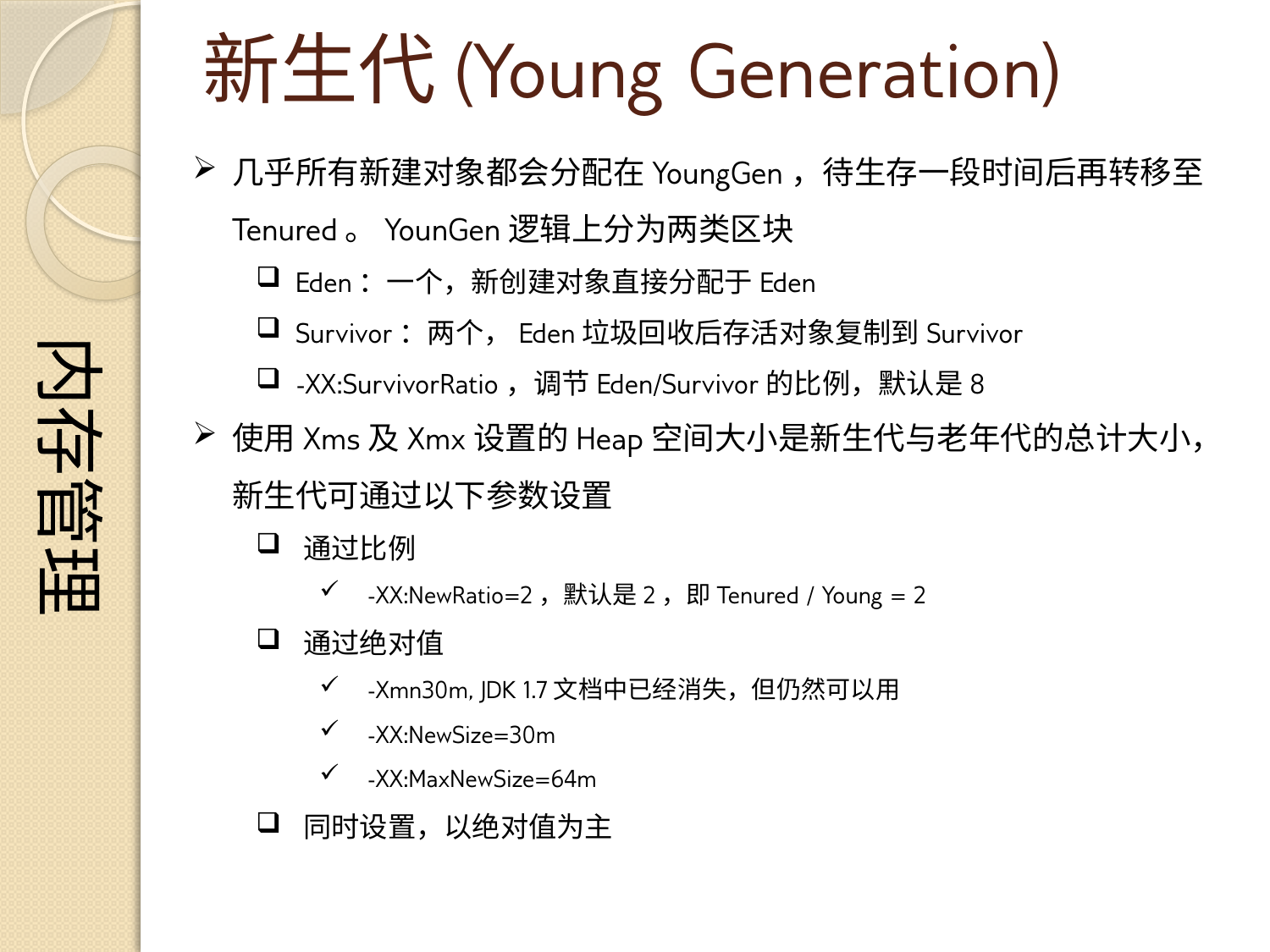

内存管理
# 新生代(Young Generation)
几乎所有新建对象都会分配在YoungGen，待生存一段时间后再转移至Tenured。YounGen逻辑上分为两类区块
Eden：一个，新创建对象直接分配于Eden
Survivor：两个，Eden垃圾回收后存活对象复制到Survivor
-XX:SurvivorRatio，调节Eden/Survivor的比例，默认是8
使用Xms及Xmx设置的Heap空间大小是新生代与老年代的总计大小，新生代可通过以下参数设置
通过比例
-XX:NewRatio=2，默认是2，即Tenured / Young = 2
通过绝对值
-Xmn30m, JDK 1.7文档中已经消失，但仍然可以用
-XX:NewSize=30m
-XX:MaxNewSize=64m
同时设置，以绝对值为主